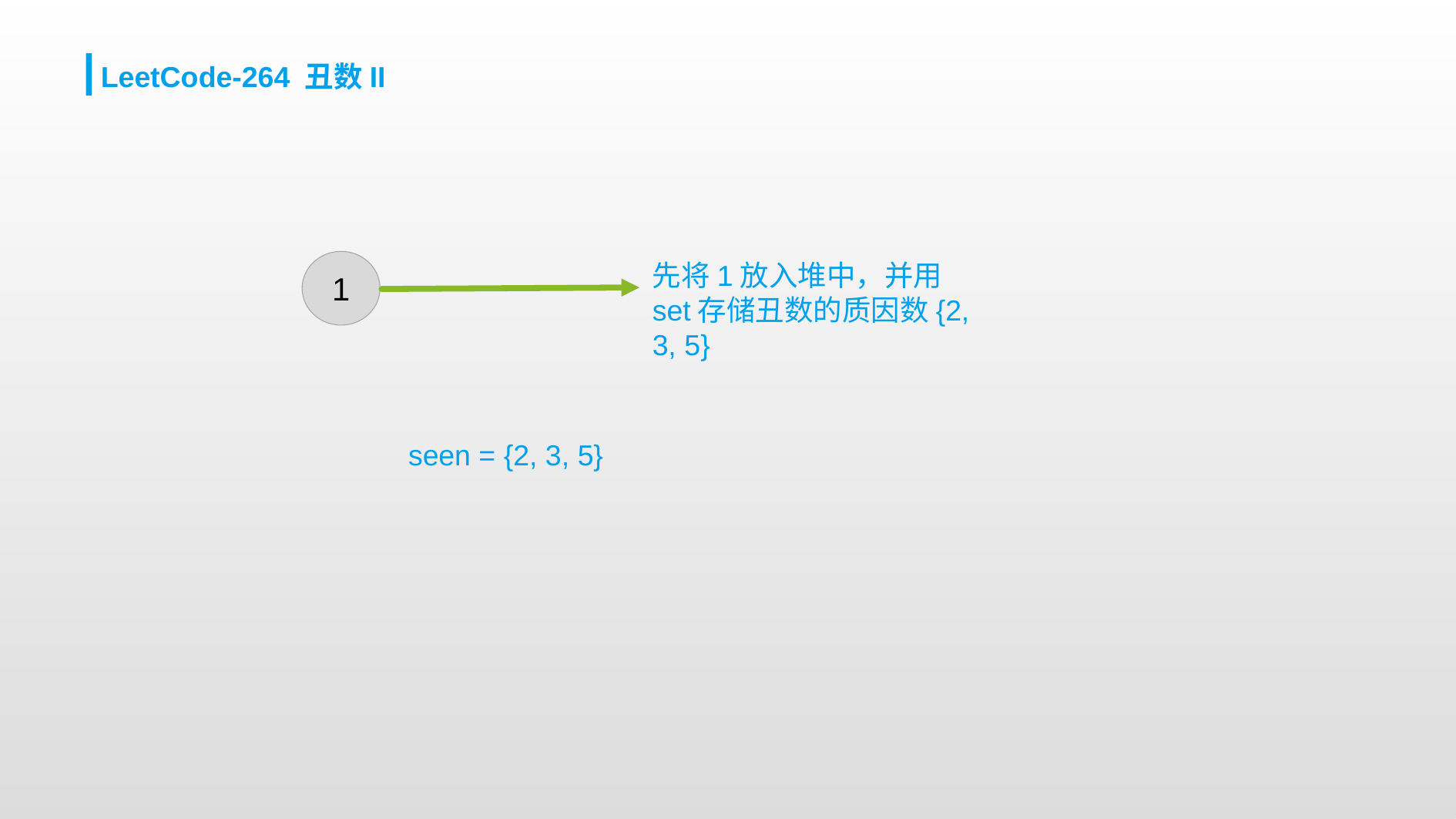

LeetCode-264 丑数II
1
先将1放入堆中，并用set存储丑数的质因数{2, 3, 5}
seen = {2, 3, 5}